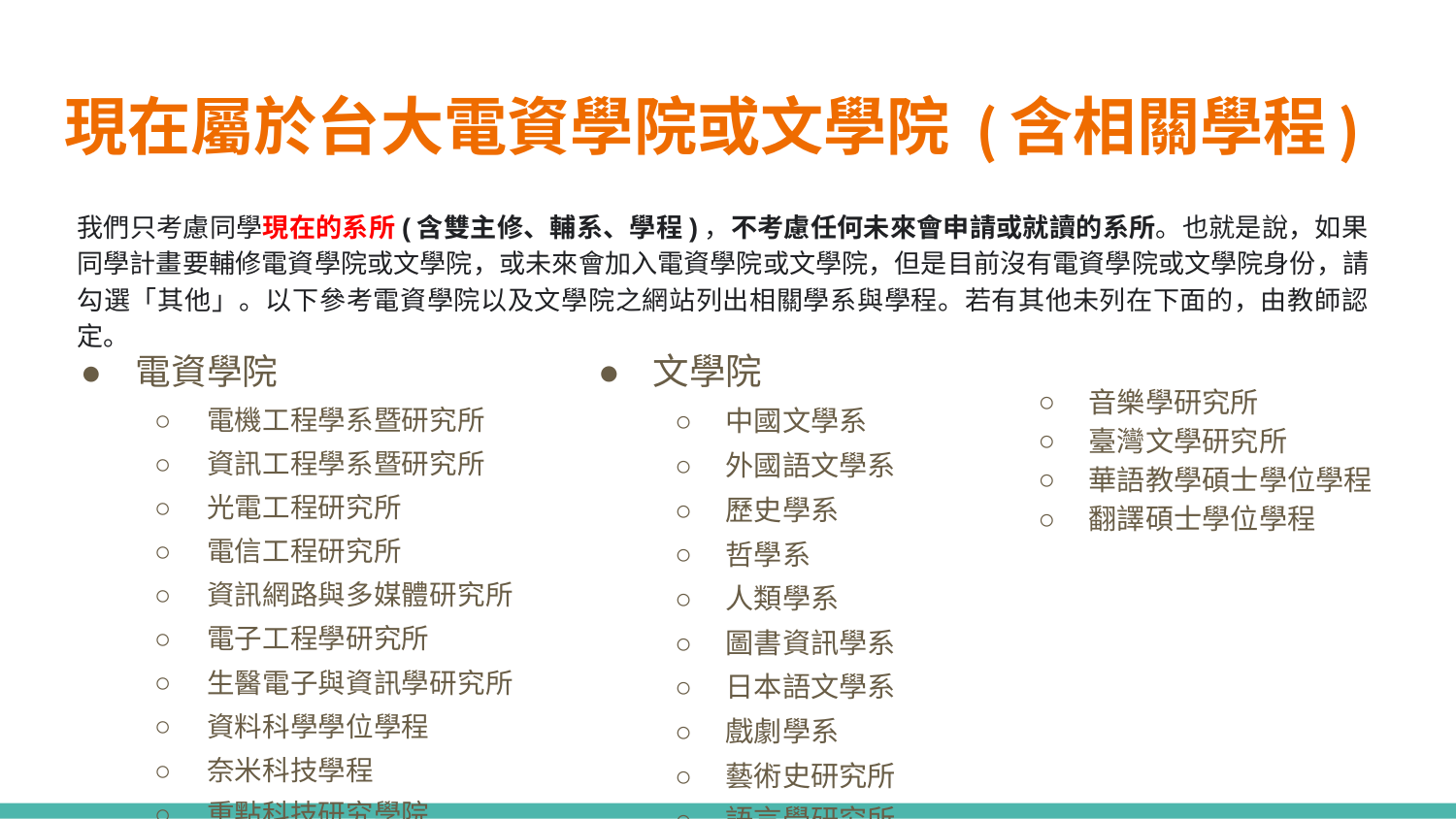

# 現在屬於台大電資學院或文學院 (含相關學程)
我們只考慮同學現在的系所(含雙主修、輔系、學程)，不考慮任何未來會申請或就讀的系所。也就是說，如果同學計畫要輔修電資學院或文學院，或未來會加入電資學院或文學院，但是目前沒有電資學院或文學院身份，請勾選「其他」。以下參考電資學院以及文學院之網站列出相關學系與學程。若有其他未列在下面的，由教師認定。

音樂學研究所
臺灣文學研究所
華語教學碩士學位學程
翻譯碩士學位學程
電資學院
電機工程學系暨研究所
資訊工程學系暨研究所
光電工程研究所
電信工程研究所
資訊網路與多媒體研究所
電子工程學研究所
生醫電子與資訊學研究所
資料科學學位學程
奈米科技學程
重點科技研究學院
文學院
中國文學系
外國語文學系
歷史學系
哲學系
人類學系
圖書資訊學系
日本語文學系
戲劇學系
藝術史研究所
語言學研究所